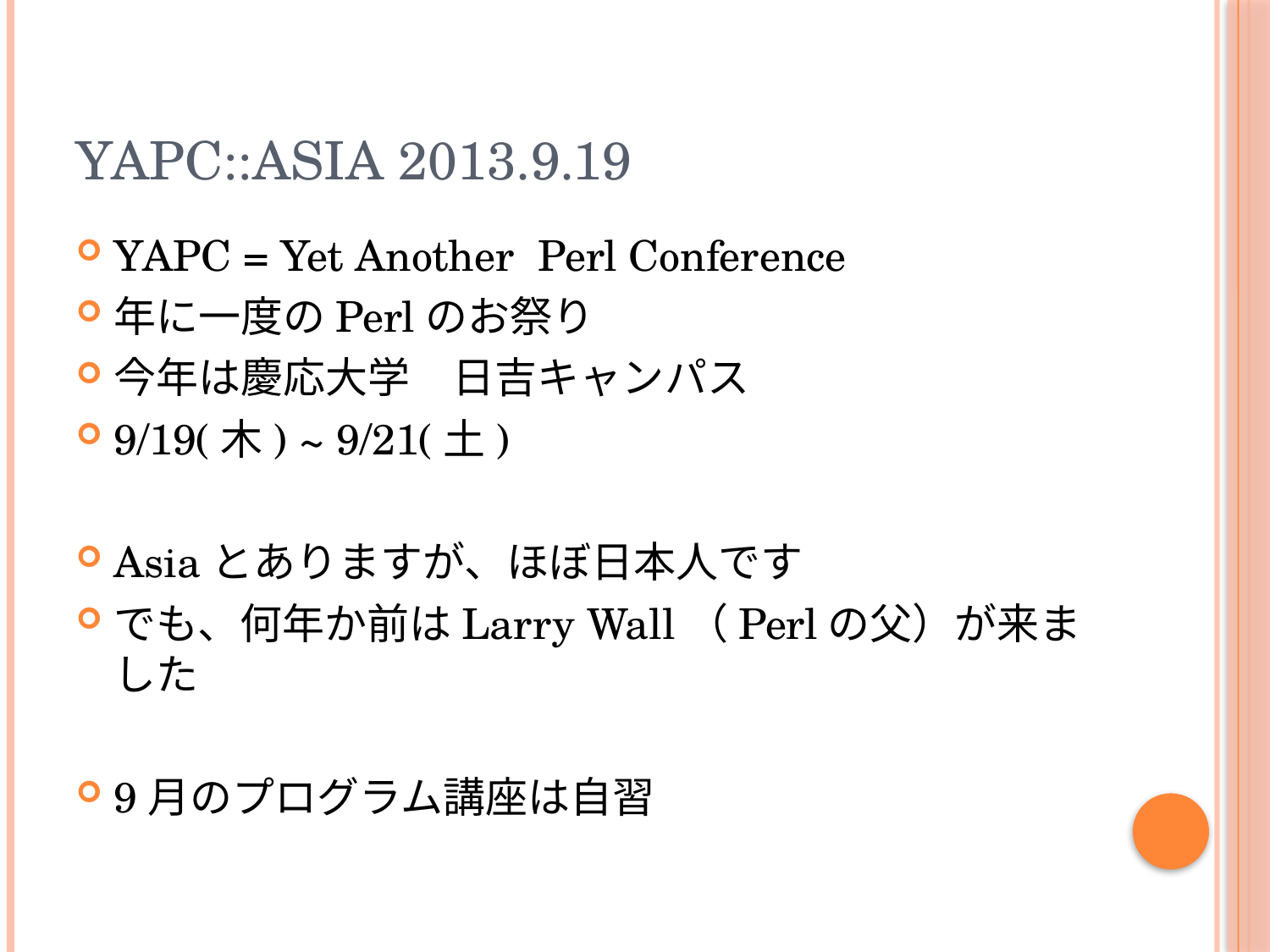

# YAPC::Asia 2013.9.19
YAPC = Yet Another  Perl Conference
年に一度のPerlのお祭り
今年は慶応大学　日吉キャンパス
9/19(木) ~ 9/21(土)

Asiaとありますが、ほぼ日本人です
でも、何年か前はLarry Wall（Perlの父）が来ました

9月のプログラム講座は自習